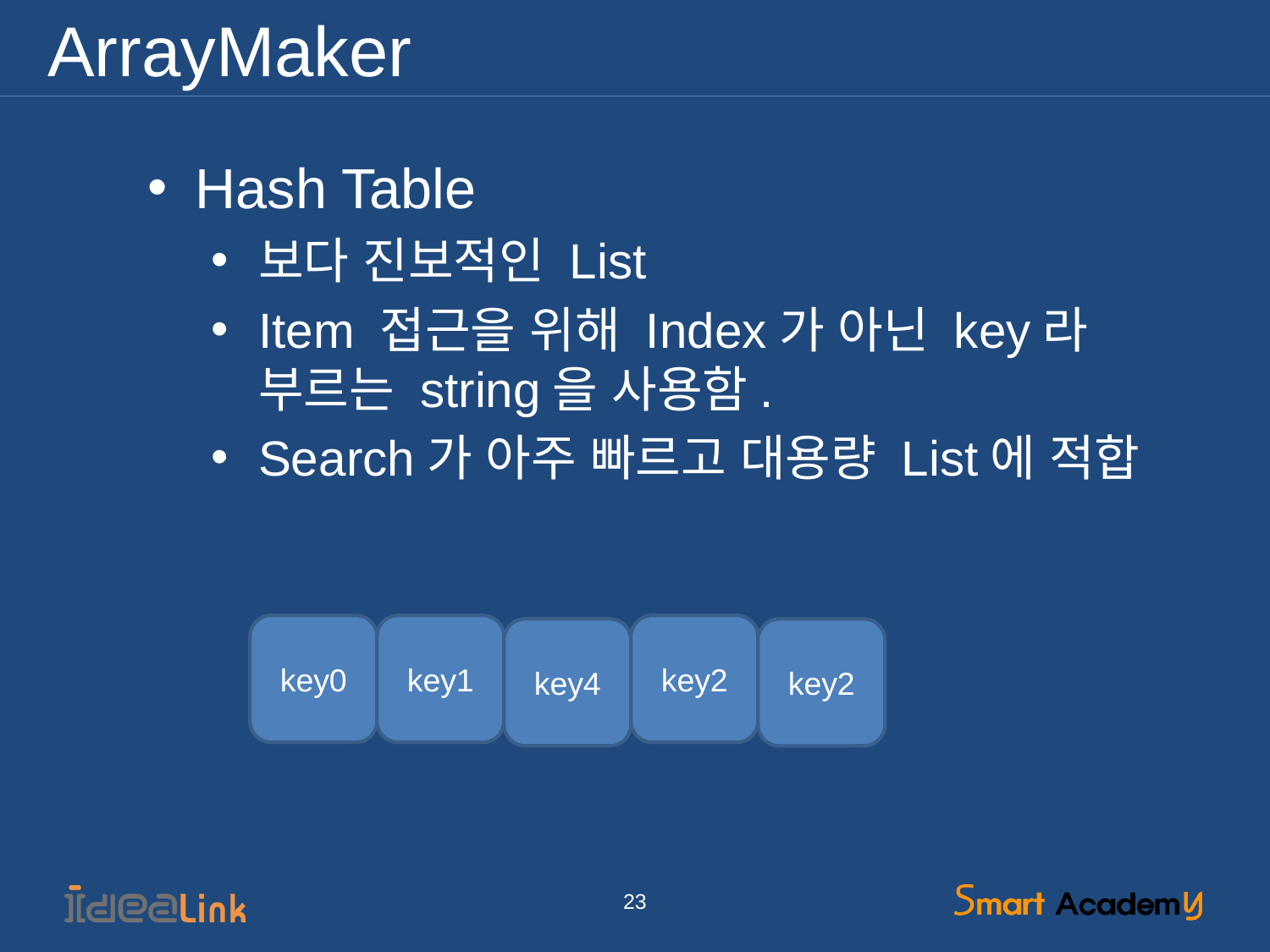

# ArrayMaker

Hash Table
보다 진보적인 List
Item 접근을 위해 Index가 아닌 key라 부르는 string을 사용함.
Search가 아주 빠르고 대용량 List에 적합

key0
key1
key2
key4
key2
23